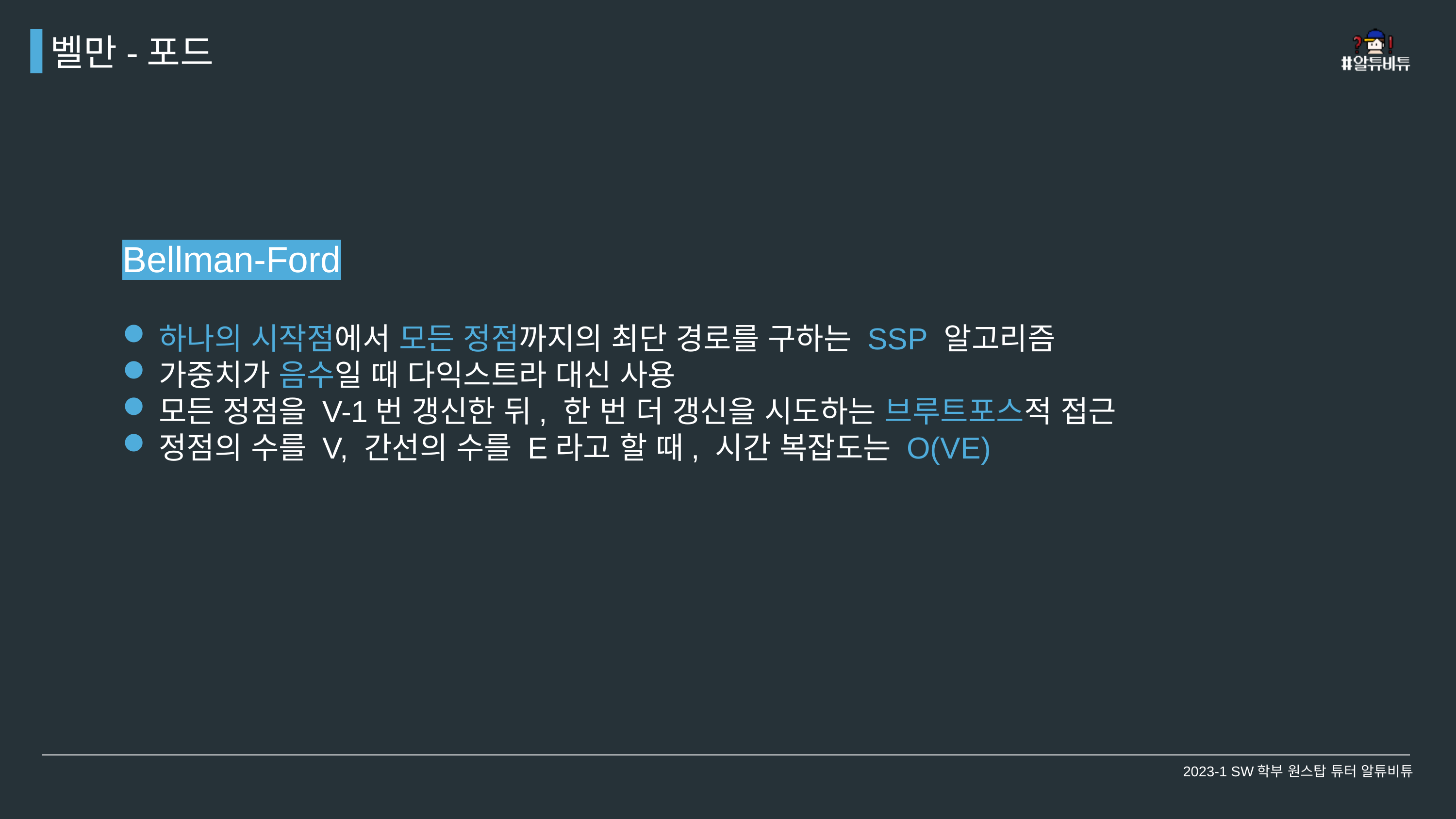

벨만-포드
Bellman-Ford
하나의 시작점에서 모든 정점까지의 최단 경로를 구하는 SSP 알고리즘
가중치가 음수일 때 다익스트라 대신 사용
모든 정점을 V-1번 갱신한 뒤, 한 번 더 갱신을 시도하는 브루트포스적 접근
정점의 수를 V, 간선의 수를 E라고 할 때, 시간 복잡도는 O(VE)
2023-1 SW학부 원스탑 튜터 알튜비튜